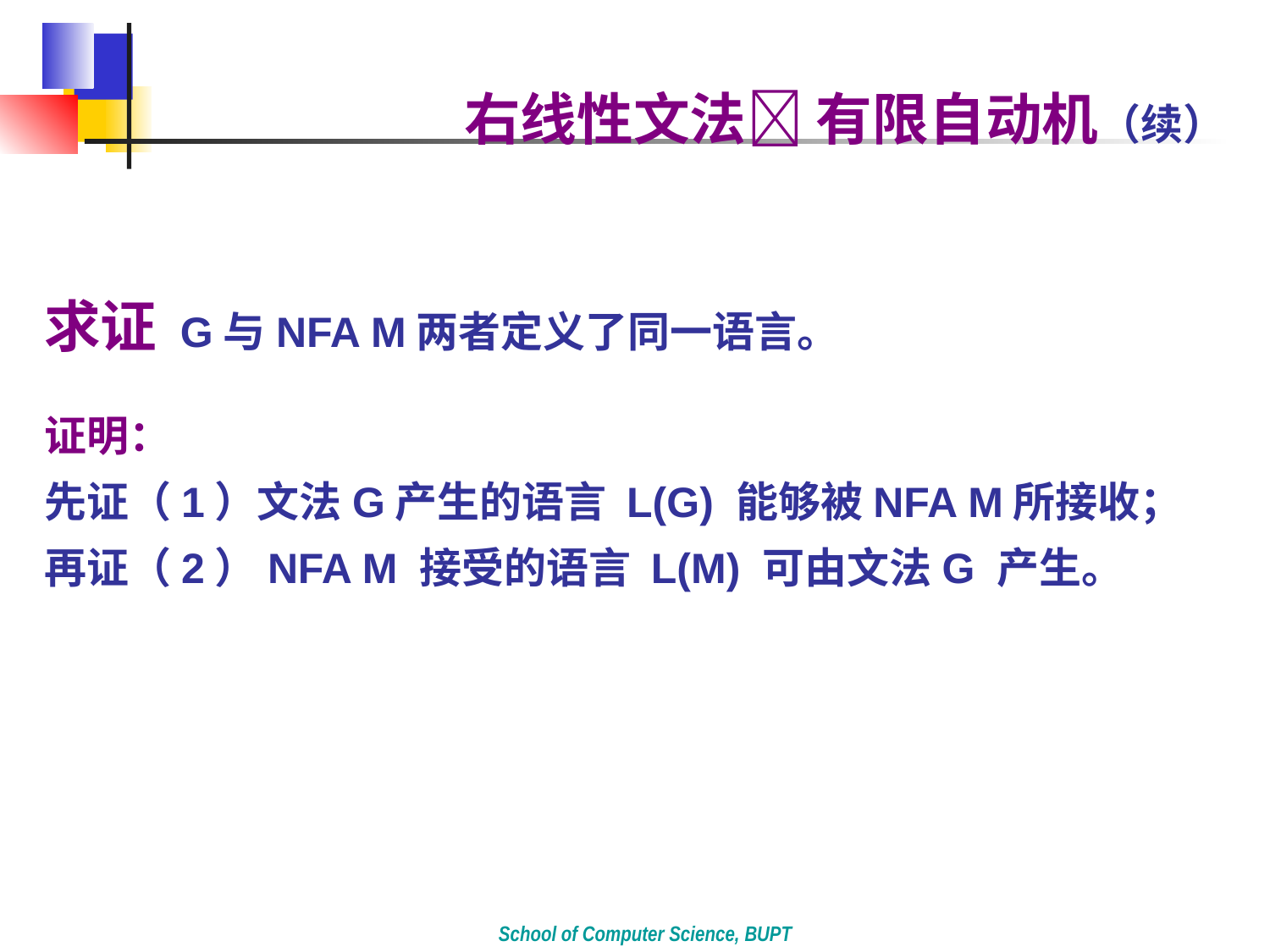

右线性文法⇒ 有限自动机（续）
求证 G与NFA M两者定义了同一语言。

证明：
先证（1）文法G产生的语言 L(G) 能够被NFA M所接收；
再证（2）NFA M 接受的语言 L(M) 可由文法G 产生。

School of Computer Science, BUPT
30